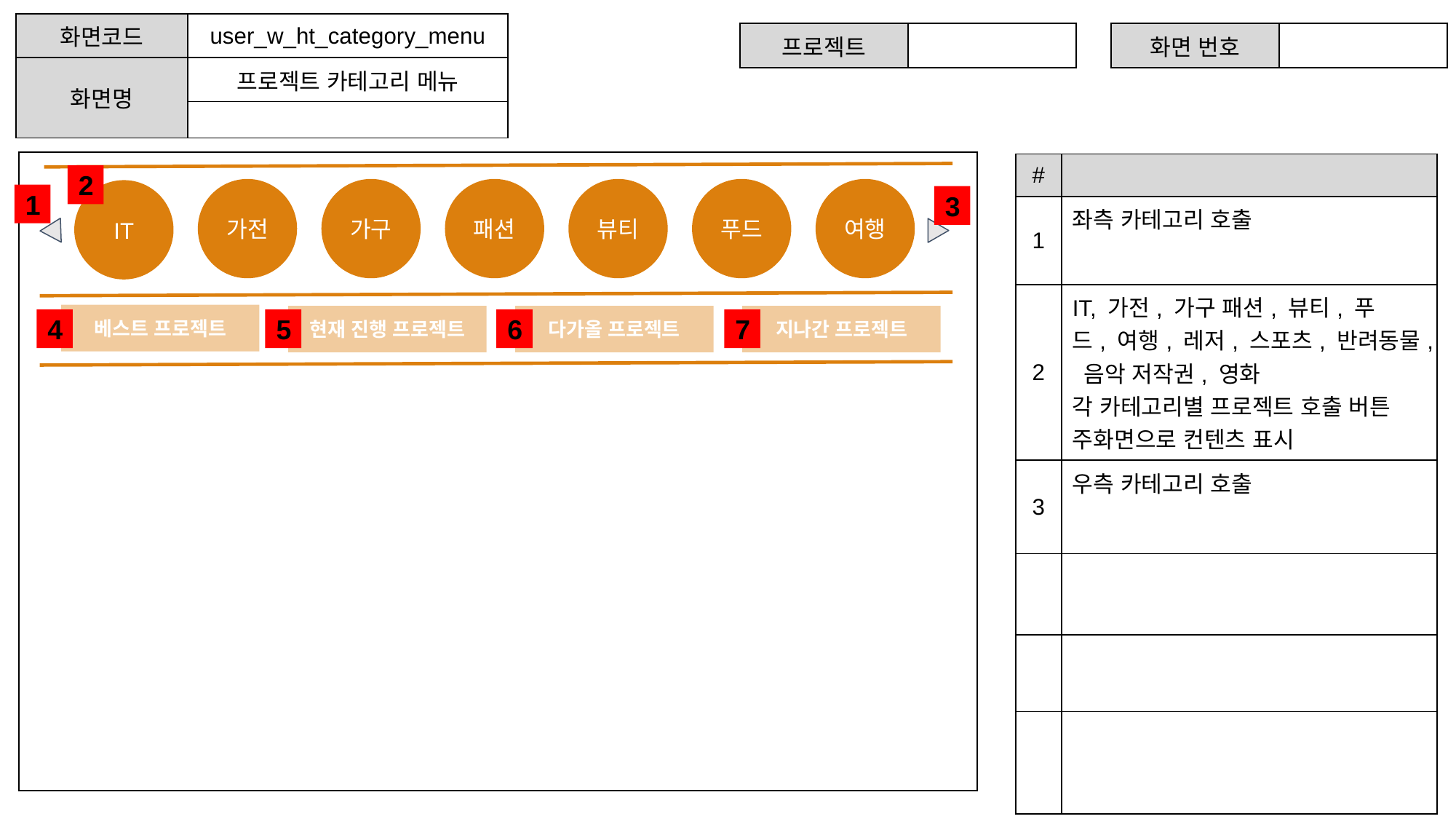

| 화면코드 | user\_w\_ht\_category\_menu |
| --- | --- |
| 화면명 | 프로젝트 카테고리 메뉴 |
|  |  |
| 프로젝트 |  |
| --- | --- |
| 화면 번호 |  |
| --- | --- |

2
가전
가구
패션
뷰티
푸드
여행
IT
1
3

| # |  |
| --- | --- |
| 1 | 좌측 카테고리 호출 |
| 2 | IT, 가전, 가구 패션, 뷰티, 푸드, 여행, 레저, 스포츠, 반려동물, 음악 저작권, 영화 각 카테고리별 프로젝트 호출 버튼 주화면으로 컨텐츠 표시 |
| 3 | 우측 카테고리 호출 |
|  |  |
|  |  |
|  |  |
베스트 프로젝트
현재 진행 프로젝트
다가올 프로젝트
지나간 프로젝트
4
5
6
7